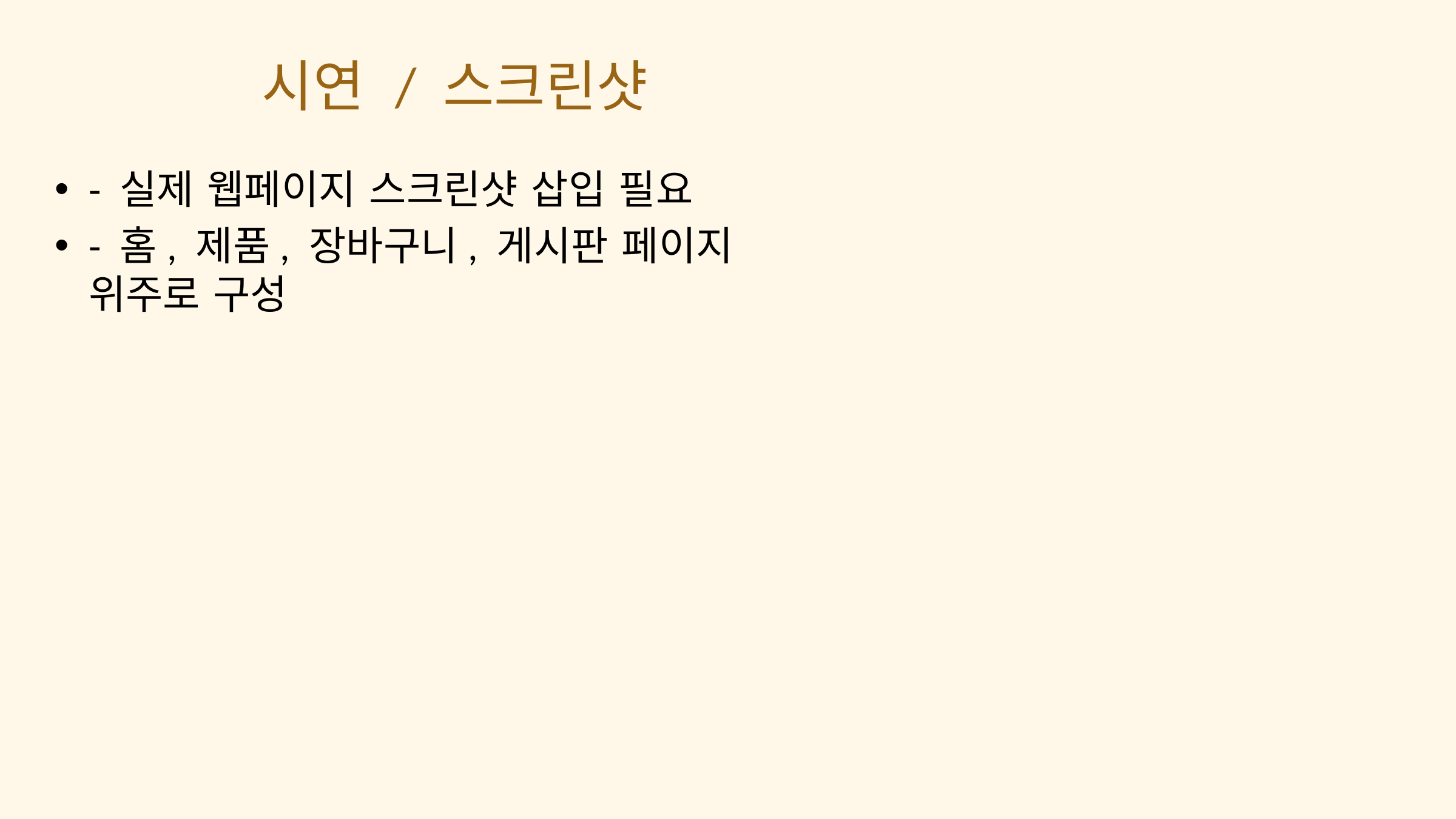

시연 / 스크린샷
- 실제 웹페이지 스크린샷 삽입 필요
- 홈, 제품, 장바구니, 게시판 페이지 위주로 구성